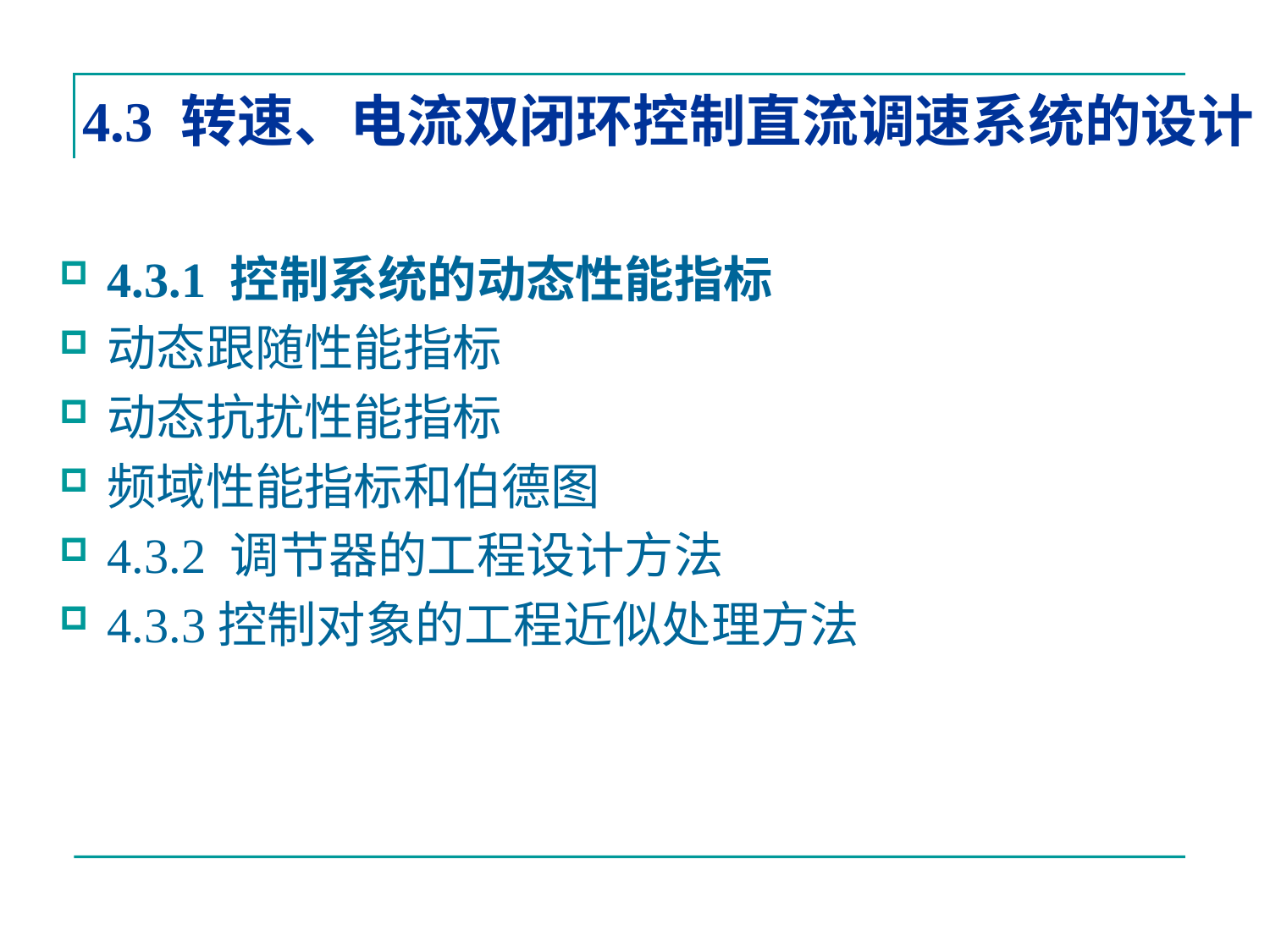

# 4.3 转速、电流双闭环控制直流调速系统的设计
4.3.1 控制系统的动态性能指标
动态跟随性能指标
动态抗扰性能指标
频域性能指标和伯德图
4.3.2 调节器的工程设计方法
4.3.3控制对象的工程近似处理方法